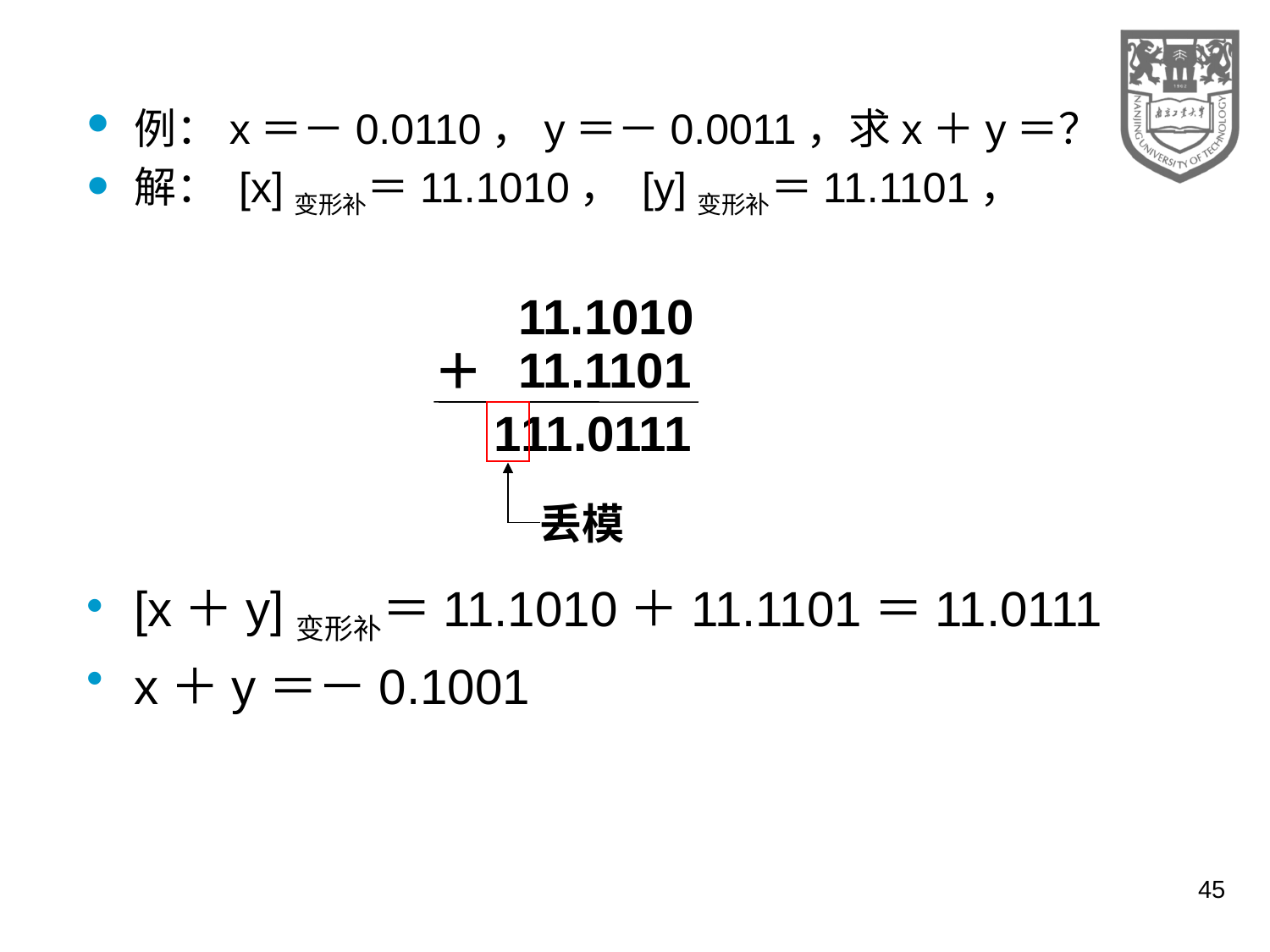

例：x＝－0.0110，y＝－0.0011，求x＋y＝？
解： [x]变形补＝11.1010， [y]变形补＝11.1101，
11.1010
11.1101
＋

1
11.0111
丢模
[x＋y]变形补＝11.1010＋11.1101＝11.0111
x＋y＝－0.1001
45